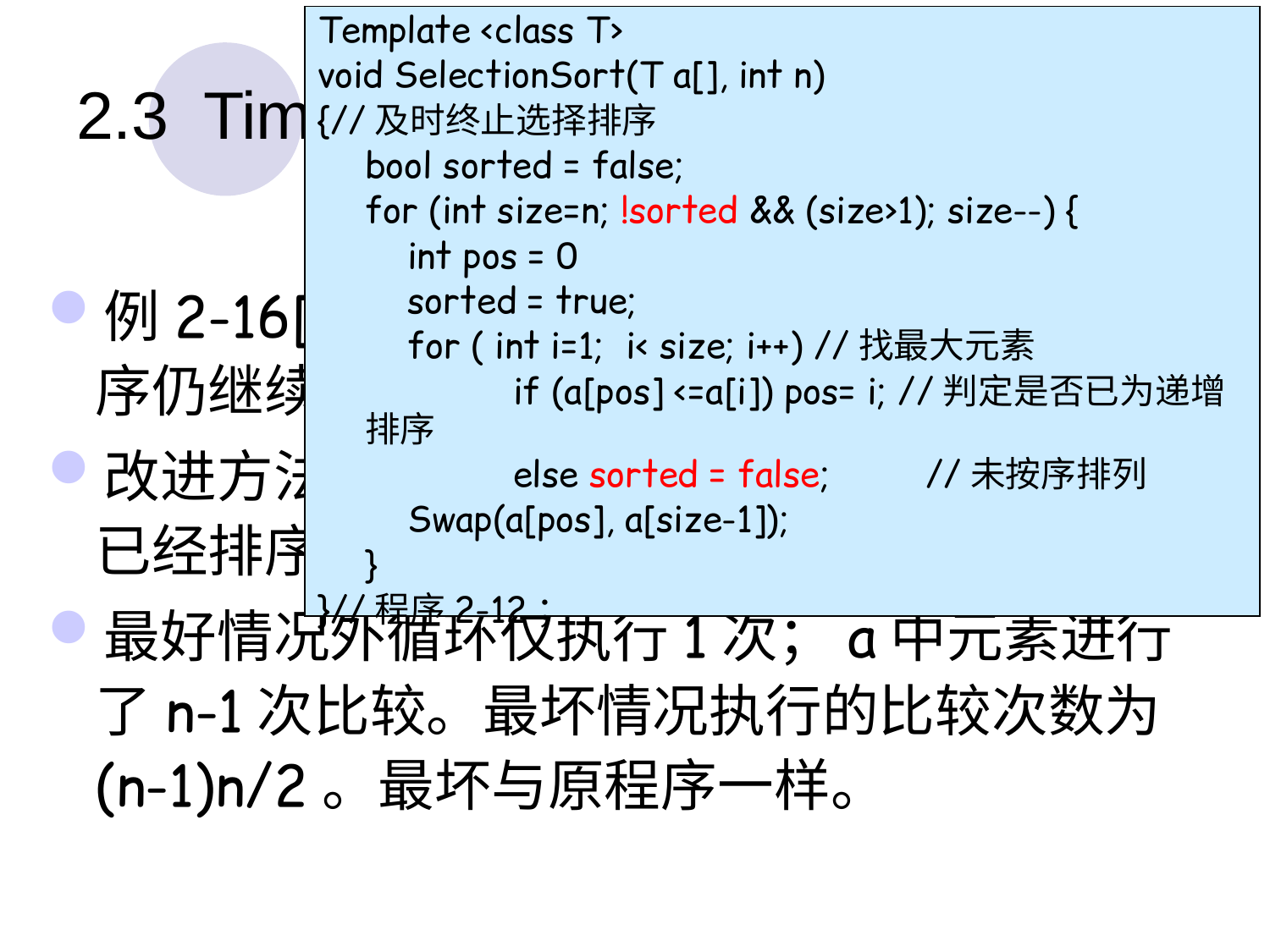

Template <class T>
void SelectionSort(T a[], int n)
{//及时终止选择排序
	bool sorted = false;
	for (int size=n; !sorted && (size>1); size--) {
	    int pos = 0
	    sorted = true;
	    for ( int i=1;  i< size; i++) //找最大元素
		  if (a[pos] <=a[i]) pos= i; //判定是否已为递增排序
		  else sorted = false;	     //未按序排列
	    Swap(a[pos], a[size-1]);
	}
}//程序2-12；
# 2.3	Time Complexity
例2-16[再看选择排序]：即使元素已经排序仍继续执行。
改进方法：查找最大元素时，检查数组是否已经排序。
最好情况外循环仅执行1次；a中元素进行了n-1次比较。最坏情况执行的比较次数为(n-1)n/2。最坏与原程序一样。

38